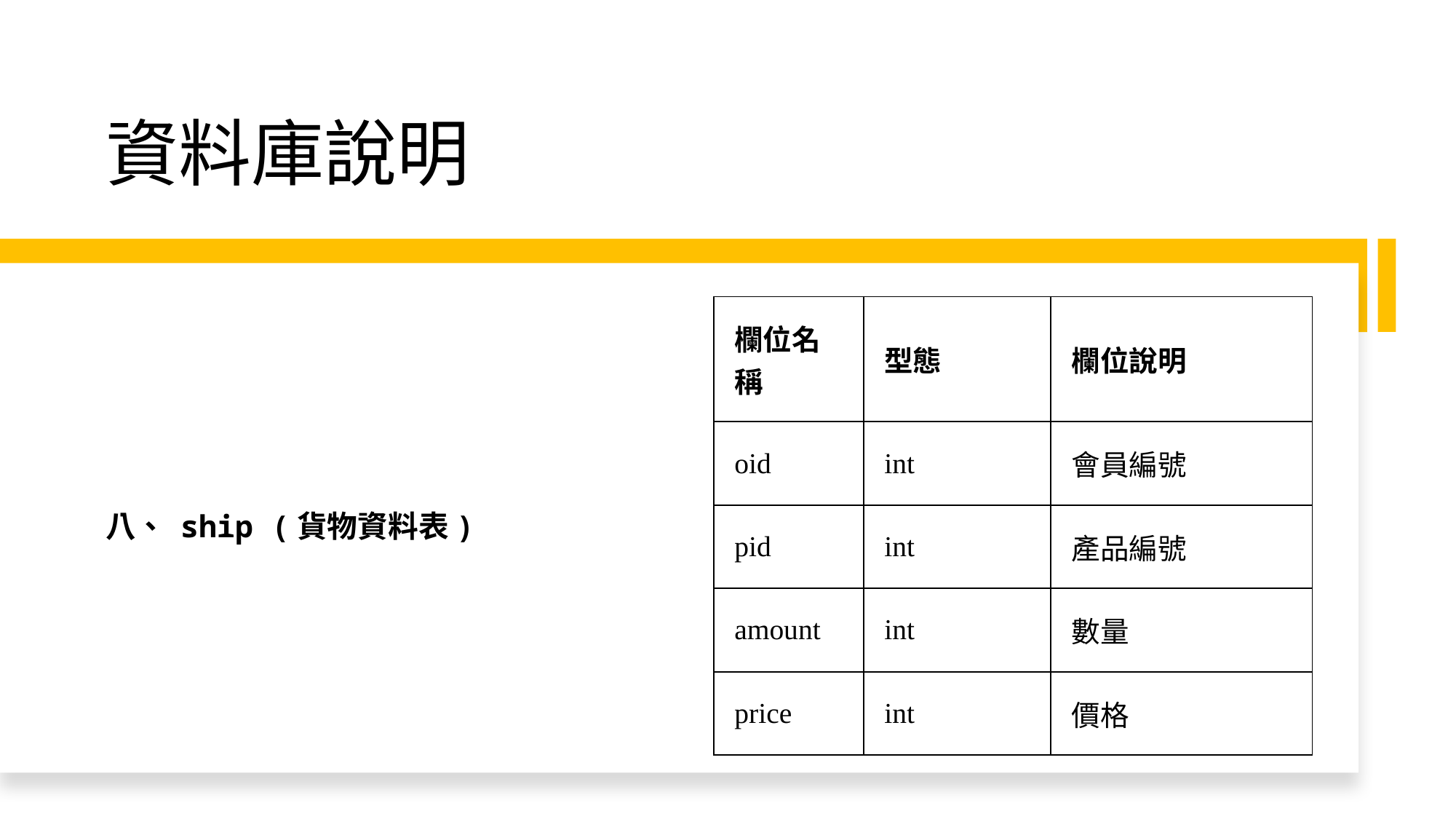

# 資料庫說明

| 欄位名稱 | 型態 | 欄位說明 |
| --- | --- | --- |
| oid | int | 會員編號 |
| pid | int | 產品編號 |
| amount | int | 數量 |
| price | int | 價格 |
八、 ship (貨物資料表)